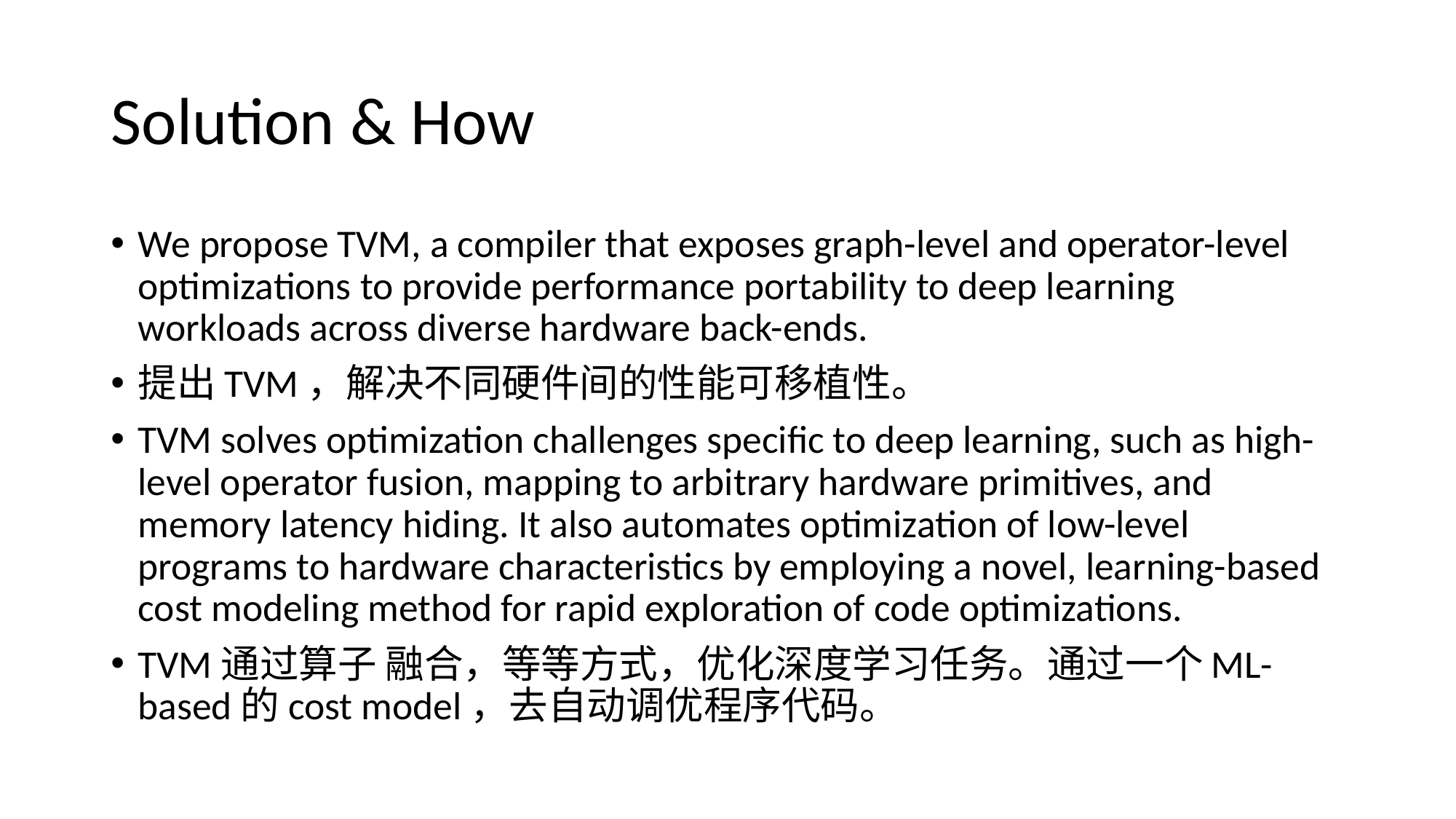

# Solution & How
We propose TVM, a compiler that exposes graph-level and operator-level optimizations to provide performance portability to deep learning workloads across diverse hardware back-ends.
提出TVM，解决不同硬件间的性能可移植性。
TVM solves optimization challenges specific to deep learning, such as high-level operator fusion, mapping to arbitrary hardware primitives, and memory latency hiding. It also automates optimization of low-level programs to hardware characteristics by employing a novel, learning-based cost modeling method for rapid exploration of code optimizations.
TVM通过算子 融合，等等方式，优化深度学习任务。通过一个ML-based的cost model，去自动调优程序代码。